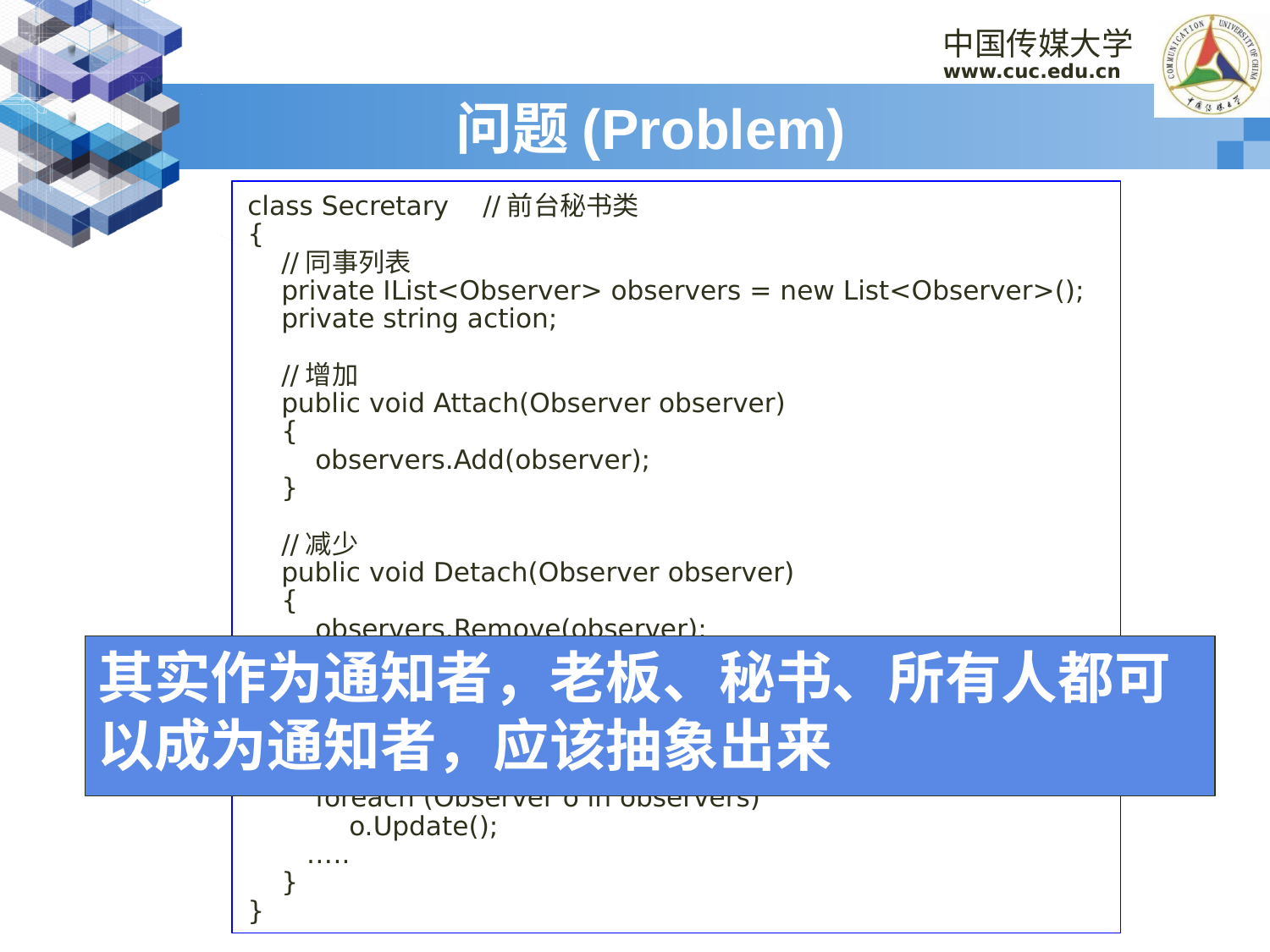

# 问题(Problem)

    class Secretary    //前台秘书类
    {
        //同事列表
        private IList<Observer> observers = new List<Observer>();
        private string action;

        //增加
        public void Attach(Observer observer)
        {
            observers.Add(observer);
        }

        //减少
        public void Detach(Observer observer)
        {
            observers.Remove(observer);
        }

        //通知
        public void Notify()
        {
            foreach (Observer o in observers)
                o.Update();
           …..
        }
    }
其实作为通知者，老板、秘书、所有人都可以成为通知者，应该抽象出来